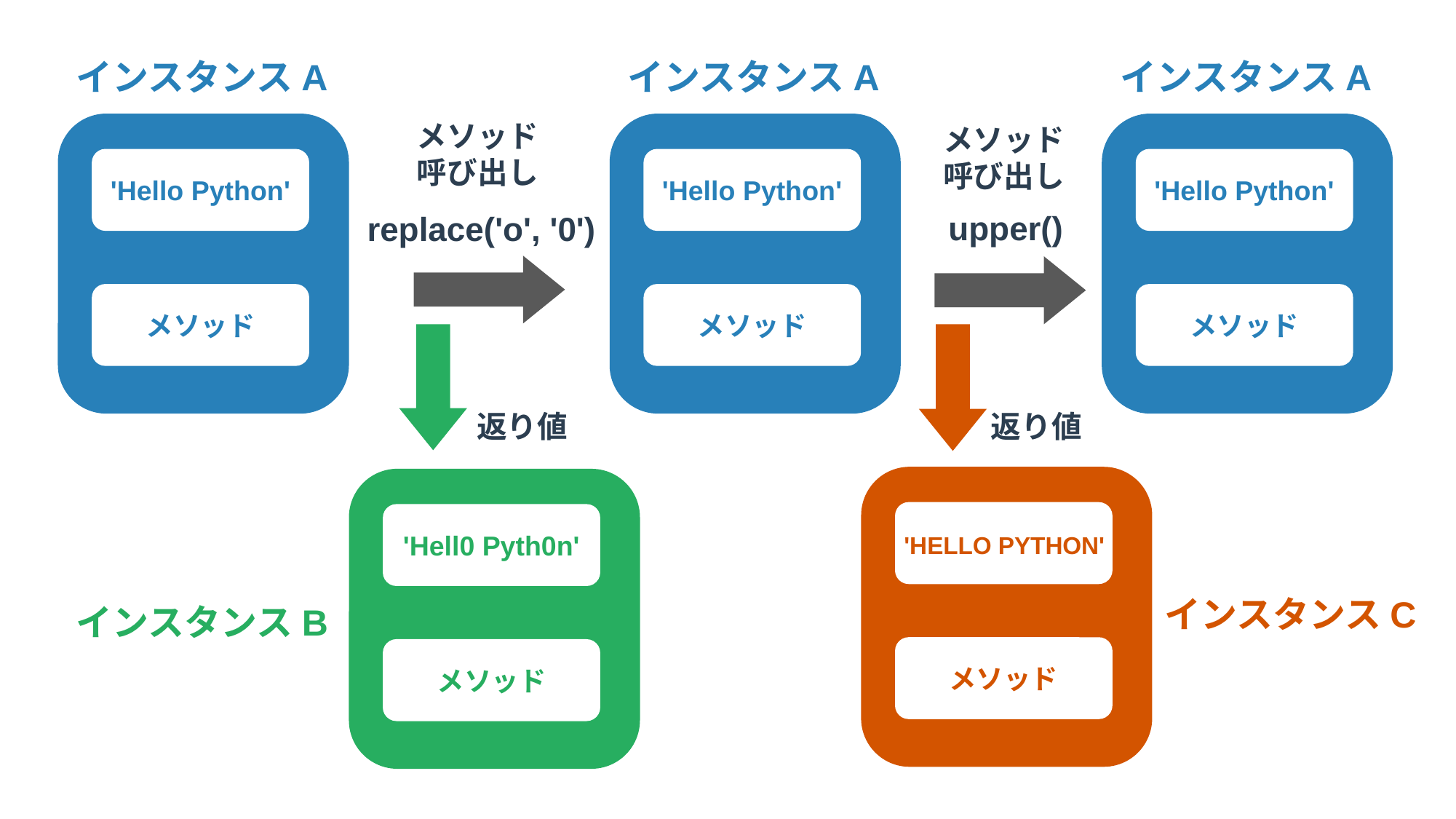

インスタンスA
インスタンスA
インスタンスA
メソッド
呼び出し

メソッド
呼び出し
'Hello Python'
'Hello Python'
'Hello Python'
upper()
replace('o', '0')

メソッド
メソッド
メソッド

返り値
返り値

'Hell0 Pyth0n'
'HELLO PYTHON'
インスタンスC
インスタンスB
メソッド
メソッド